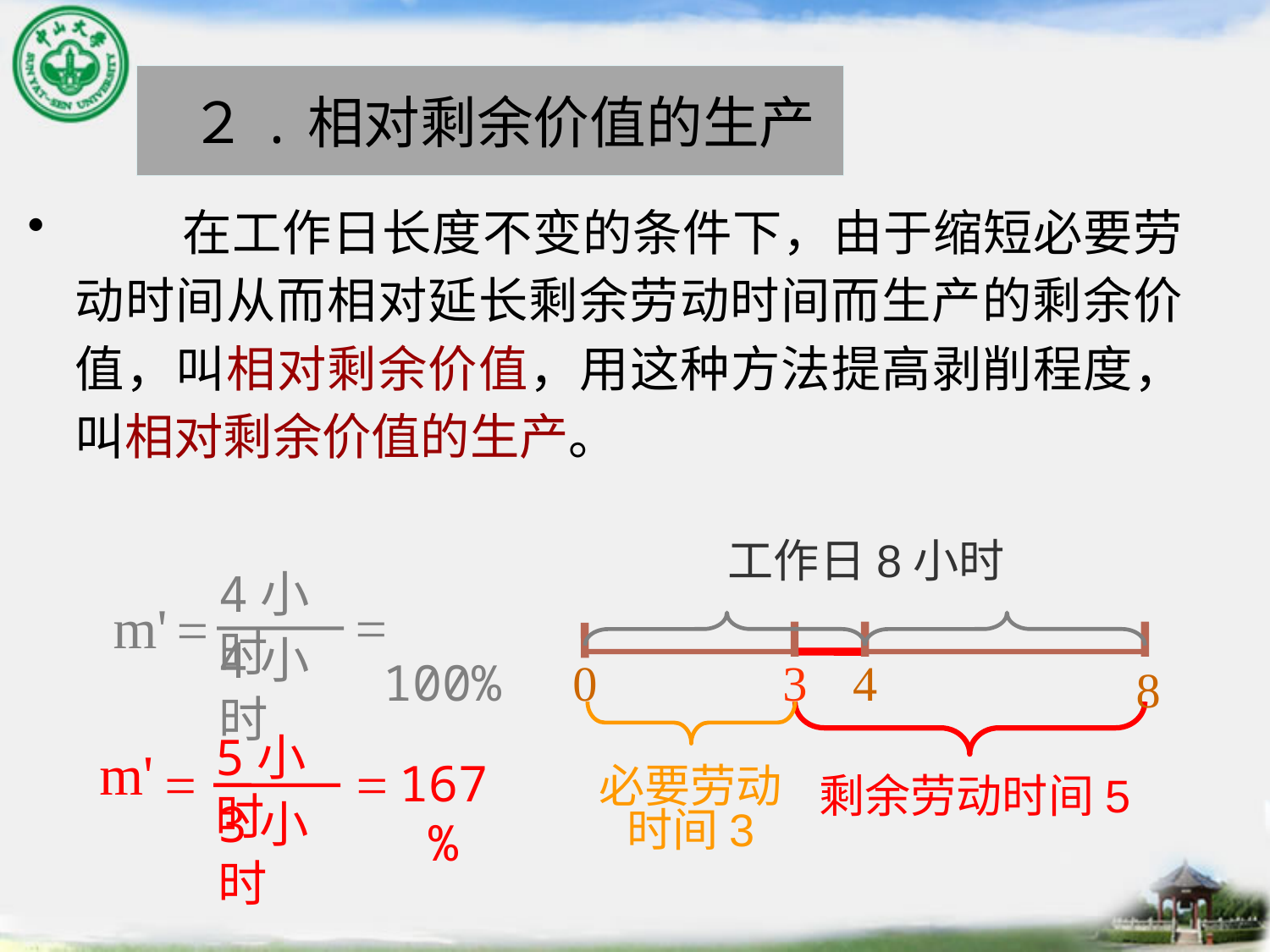

# ２.相对剩余价值的生产
        在工作日长度不变的条件下，由于缩短必要劳动时间从而相对延长剩余劳动时间而生产的剩余价值，叫相对剩余价值，用这种方法提高剥削程度，叫相对剩余价值的生产。

工作日8小时

4小时
m'
=
 100%
=
4小时

0

3

4
8
5小时
m'
167%
=
=

3小时
必要劳动时间3
剩余劳动时间5